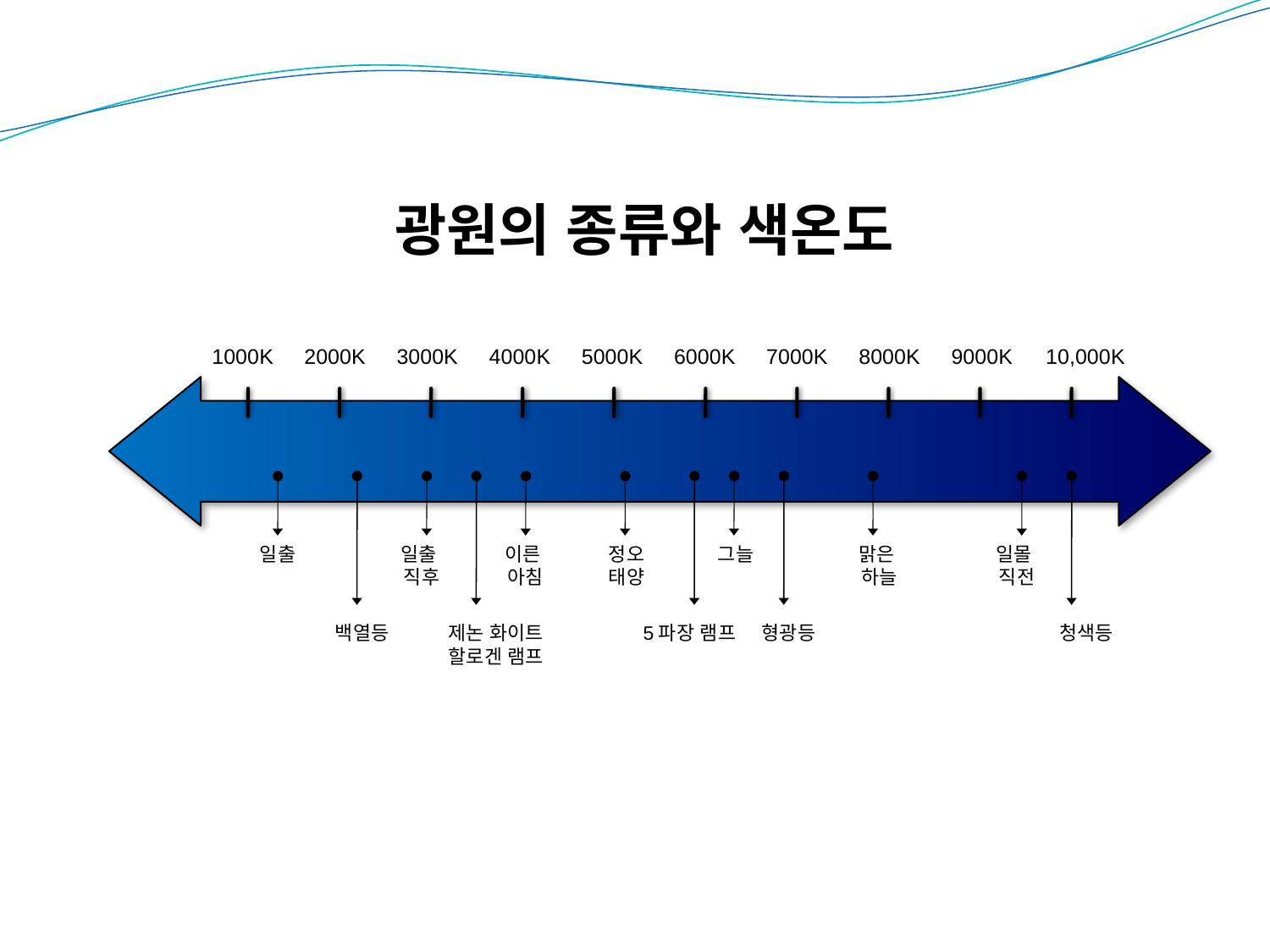

광원의 종류와 색온도
1000K
2000K
3000K
4000K
5000K
6000K
7000K
8000K
9000K
10,000K

일출
일출
직후
이른
아침
정오
태양
그늘
맑은
하늘
일몰
직전
백열등
제논 화이트
할로겐 램프
5파장 램프
형광등
청색등